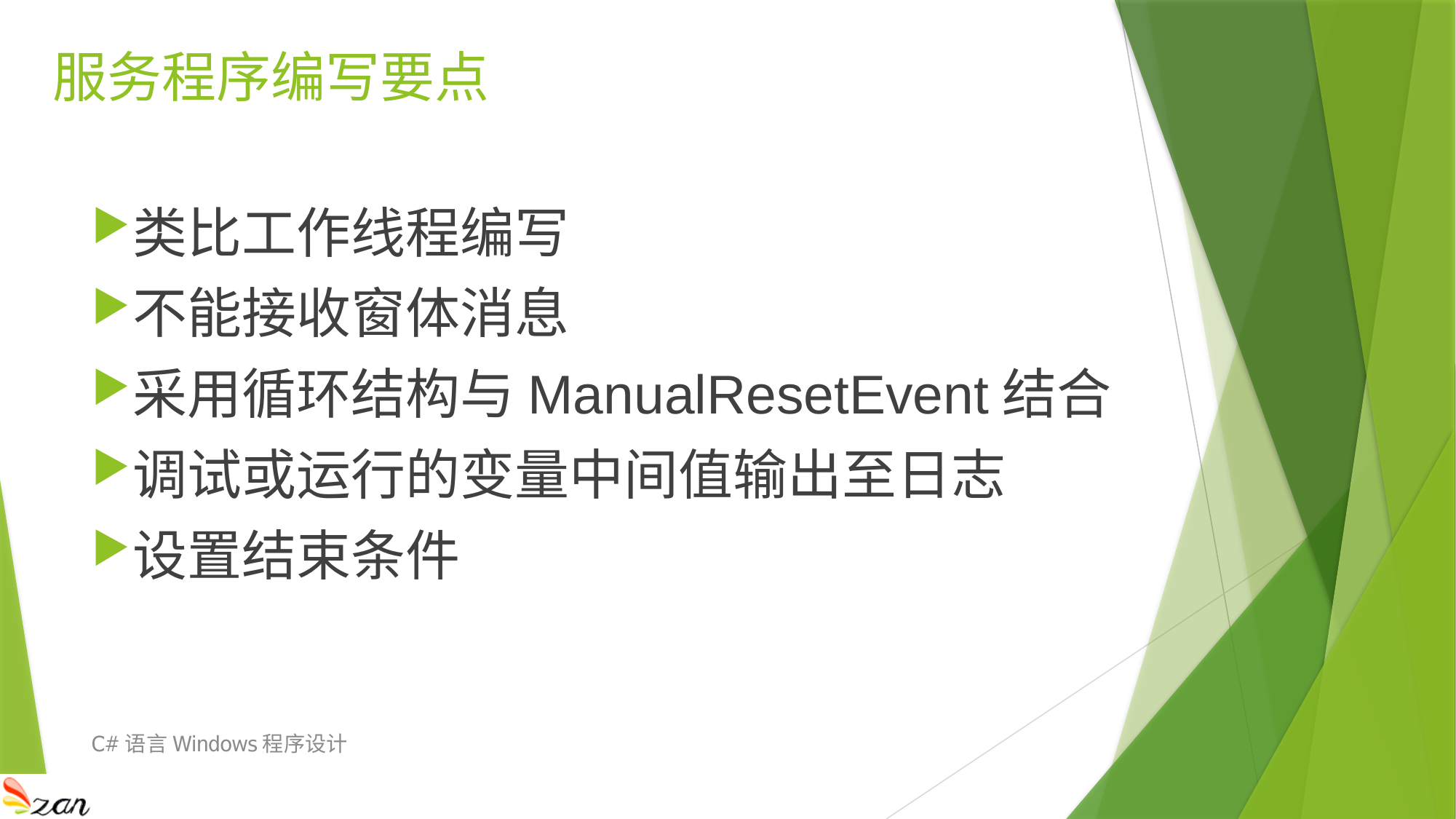

# 服务程序编写要点
类比工作线程编写
不能接收窗体消息
采用循环结构与ManualResetEvent结合
调试或运行的变量中间值输出至日志
设置结束条件
C#语言Windows程序设计